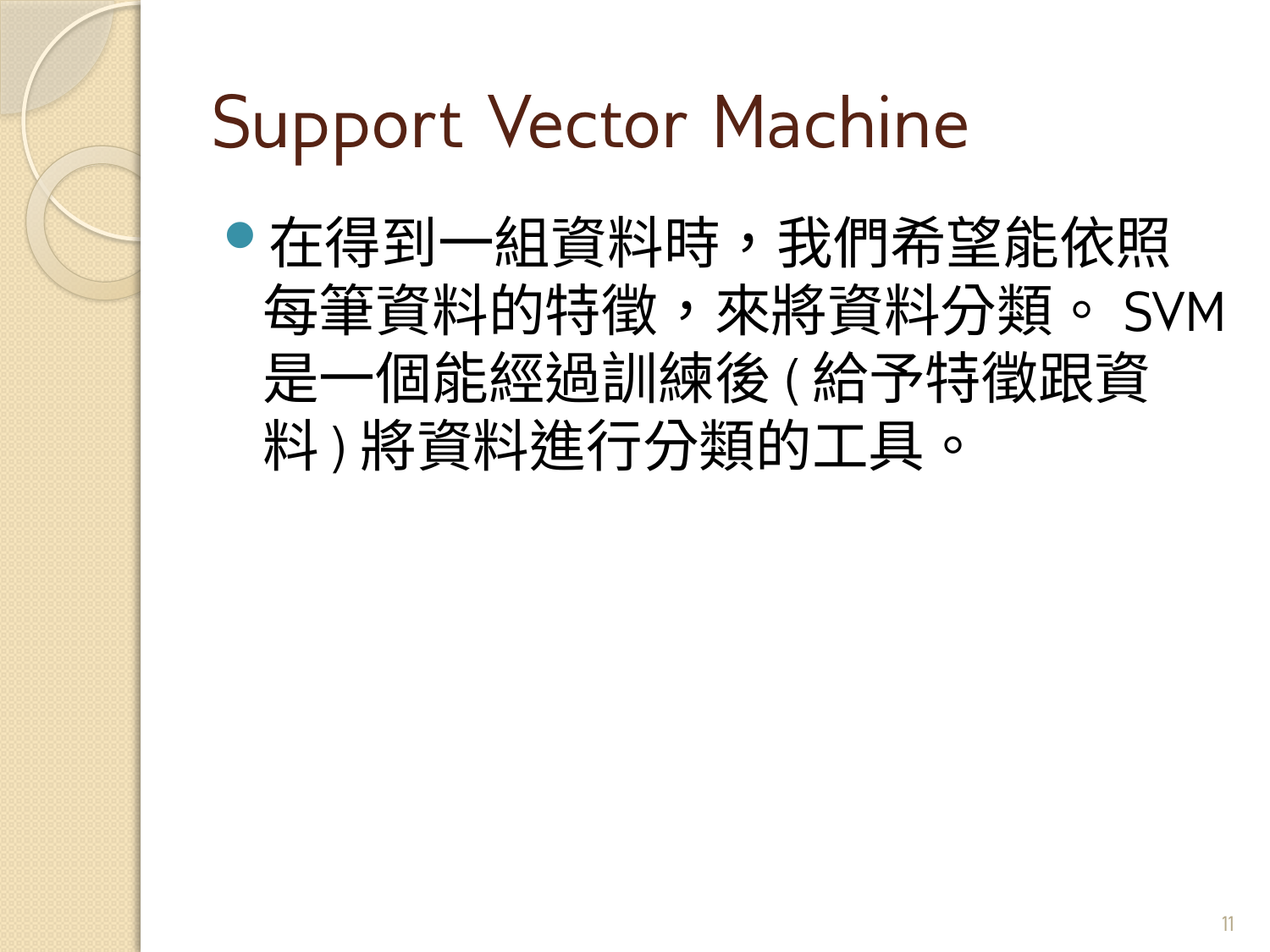

# Support Vector Machine
在得到一組資料時，我們希望能依照每筆資料的特徵，來將資料分類。SVM是一個能經過訓練後(給予特徵跟資料)將資料進行分類的工具。
11